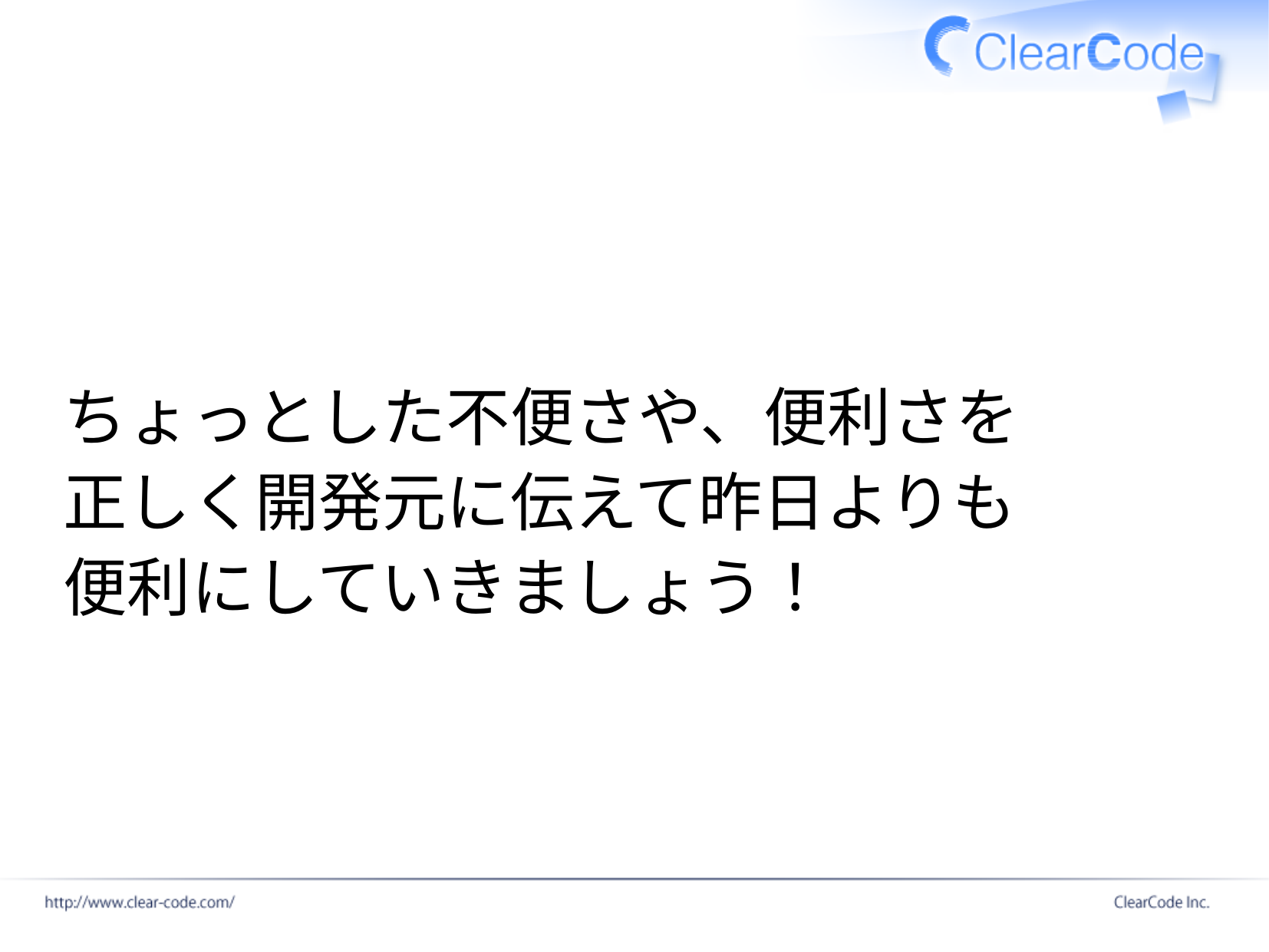

# ちょっとした不便さや、便利さを
正しく開発元に伝えて昨日よりも
便利にしていきましょう！